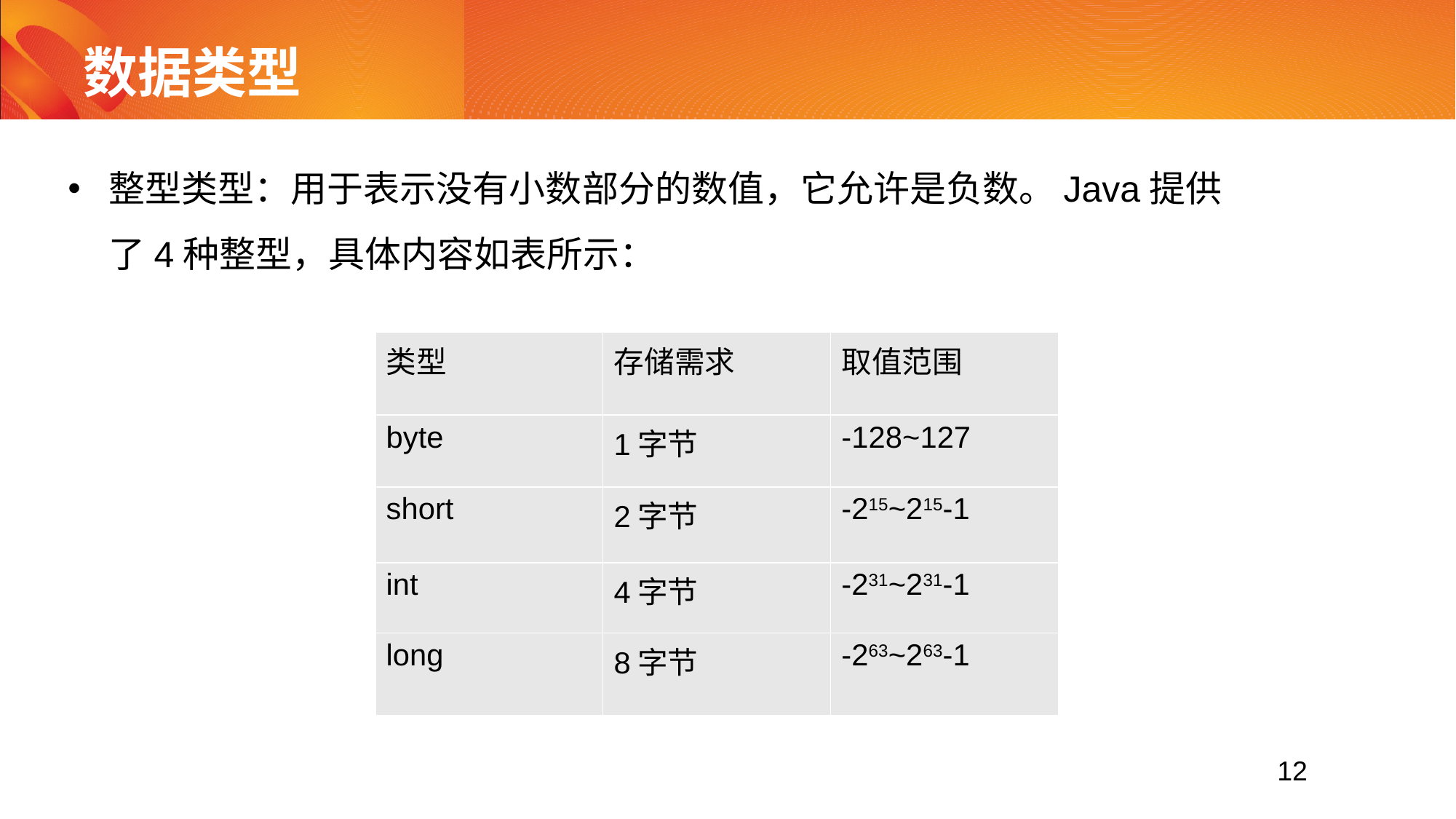

# 数据类型
整型类型：用于表示没有小数部分的数值，它允许是负数。Java提供了4种整型，具体内容如表所示：
| 类型 | 存储需求 | 取值范围 |
| --- | --- | --- |
| byte | 1字节 | -128~127 |
| short | 2字节 | -215~215-1 |
| int | 4字节 | -231~231-1 |
| long | 8字节 | -263~263-1 |